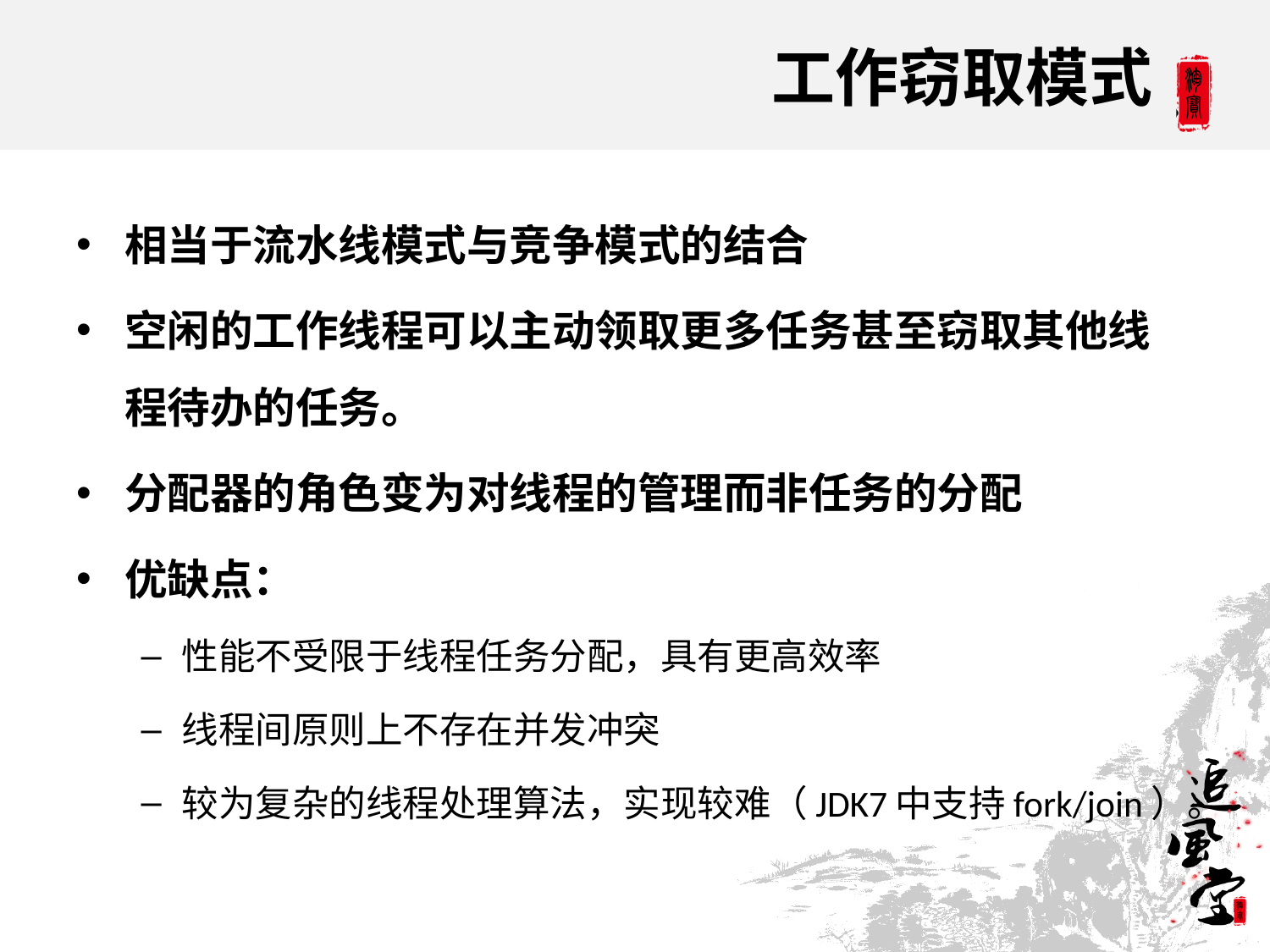

# 工作窃取模式
相当于流水线模式与竞争模式的结合
空闲的工作线程可以主动领取更多任务甚至窃取其他线程待办的任务。
分配器的角色变为对线程的管理而非任务的分配
优缺点：
性能不受限于线程任务分配，具有更高效率
线程间原则上不存在并发冲突
较为复杂的线程处理算法，实现较难（JDK7中支持fork/join）。